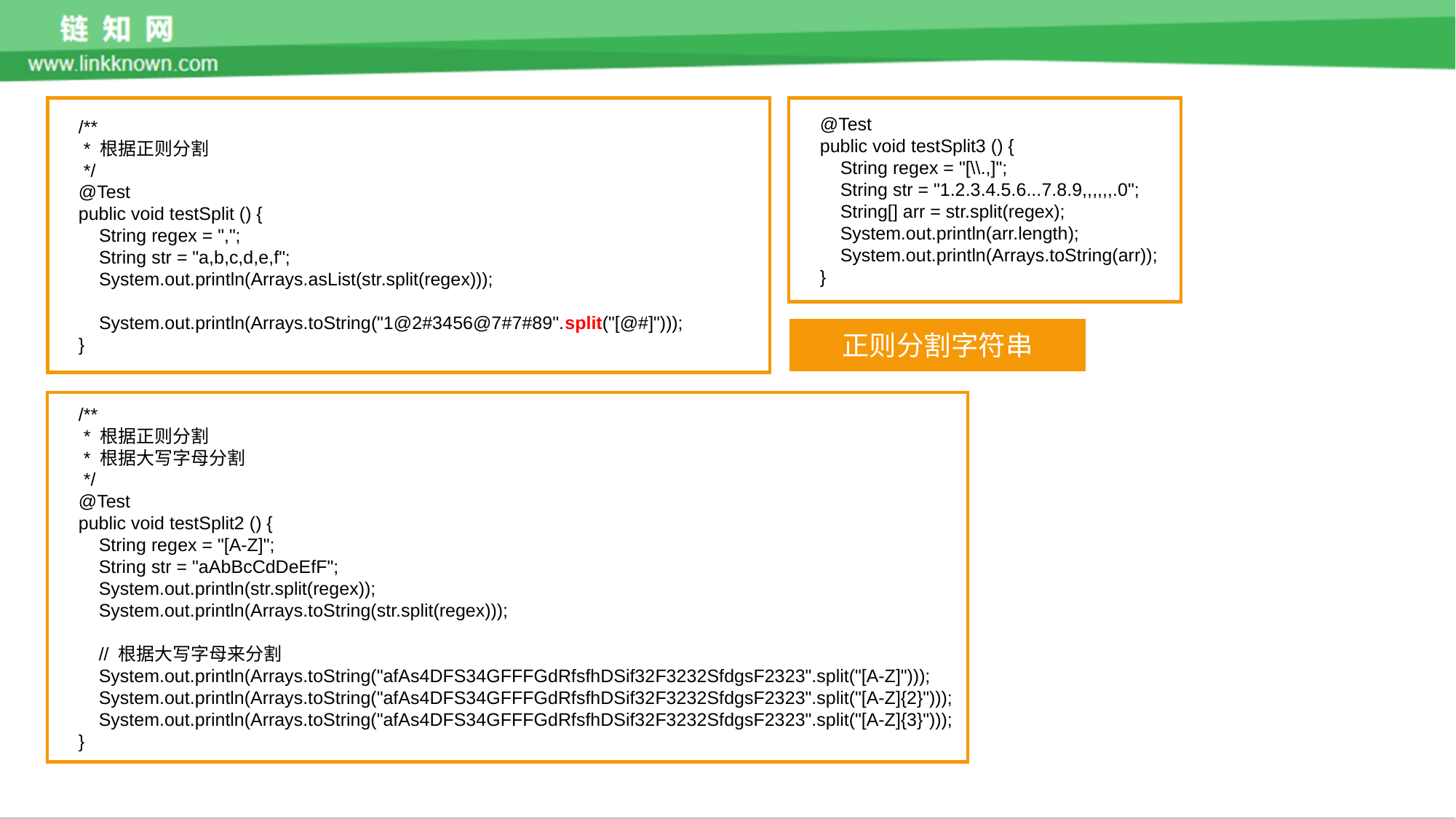

/**
     * 根据正则分割
     */
    @Test
    public void testSplit () {
        String regex = ",";
        String str = "a,b,c,d,e,f";
        System.out.println(Arrays.asList(str.split(regex)));

        System.out.println(Arrays.toString("1@2#3456@7#7#89".split("[@#]")));
    }
    @Test
    public void testSplit3 () {
        String regex = "[\\.,]";
        String str = "1.2.3.4.5.6...7.8.9,,,,,,.0";
        String[] arr = str.split(regex);
        System.out.println(arr.length);
        System.out.println(Arrays.toString(arr));
    }
正则分割字符串
    /**
     * 根据正则分割
     * 根据大写字母分割
     */
    @Test
    public void testSplit2 () {
        String regex = "[A-Z]";
        String str = "aAbBcCdDeEfF";
        System.out.println(str.split(regex));
        System.out.println(Arrays.toString(str.split(regex)));

        // 根据大写字母来分割
        System.out.println(Arrays.toString("afAs4DFS34GFFFGdRfsfhDSif32F3232SfdgsF2323".split("[A-Z]")));
        System.out.println(Arrays.toString("afAs4DFS34GFFFGdRfsfhDSif32F3232SfdgsF2323".split("[A-Z]{2}")));
        System.out.println(Arrays.toString("afAs4DFS34GFFFGdRfsfhDSif32F3232SfdgsF2323".split("[A-Z]{3}")));
    }